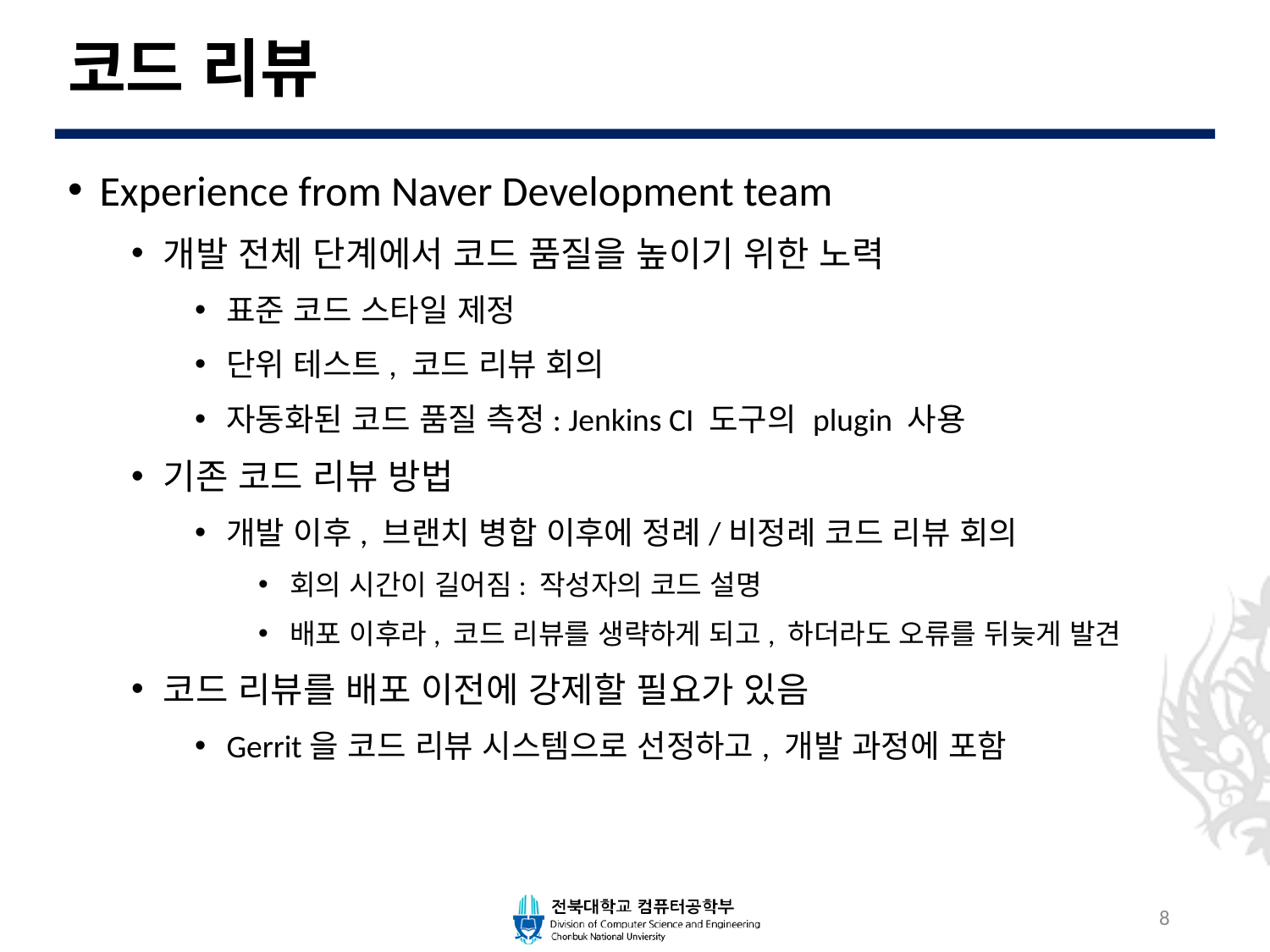

# 코드 리뷰
Experience from Naver Development team
개발 전체 단계에서 코드 품질을 높이기 위한 노력
표준 코드 스타일 제정
단위 테스트, 코드 리뷰 회의
자동화된 코드 품질 측정: Jenkins CI 도구의 plugin 사용
기존 코드 리뷰 방법
개발 이후, 브랜치 병합 이후에 정례/비정례 코드 리뷰 회의
회의 시간이 길어짐: 작성자의 코드 설명
배포 이후라, 코드 리뷰를 생략하게 되고, 하더라도 오류를 뒤늦게 발견
코드 리뷰를 배포 이전에 강제할 필요가 있음
Gerrit을 코드 리뷰 시스템으로 선정하고, 개발 과정에 포함

8